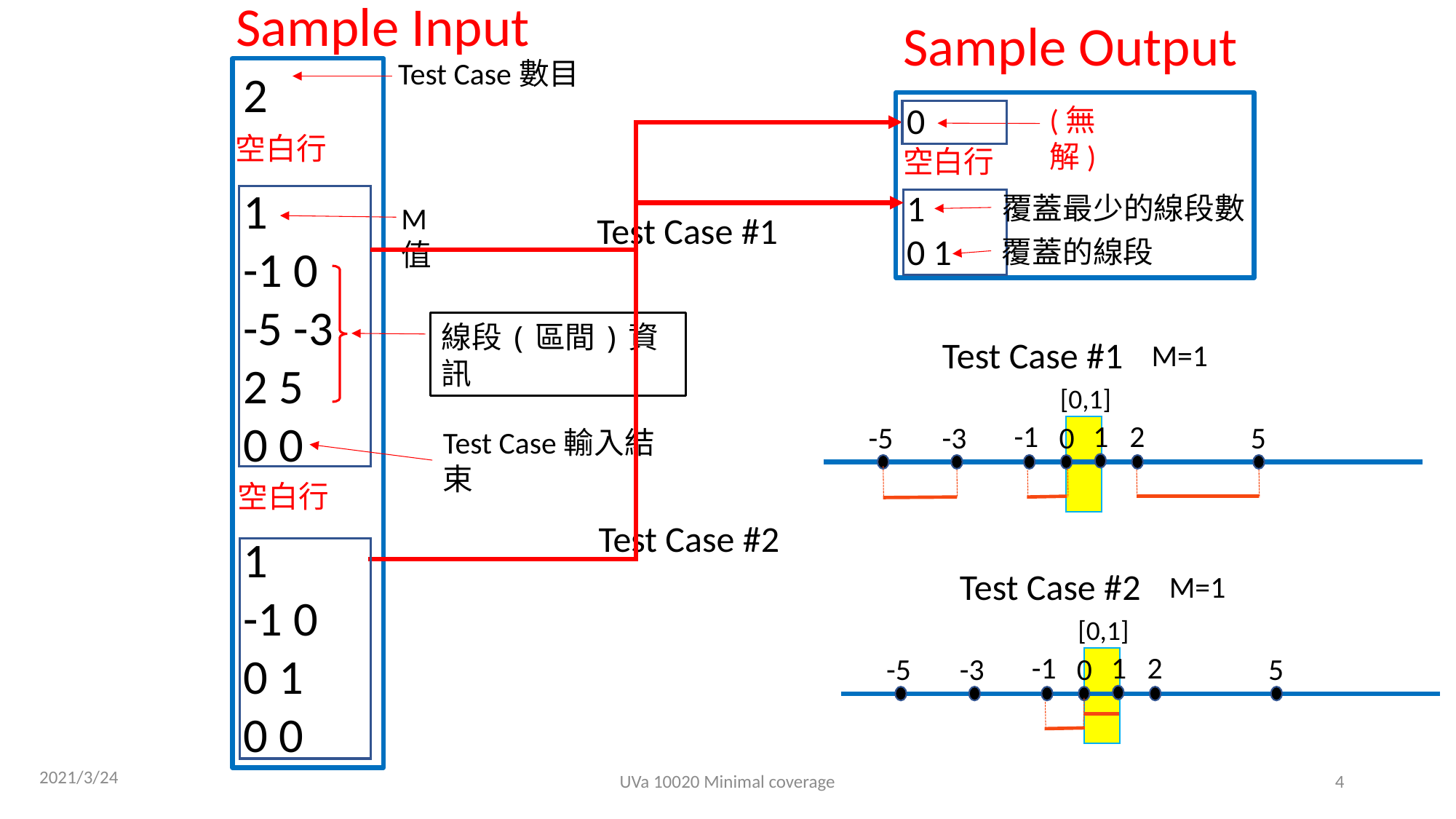

Sample Input
Sample Output
Test Case數目
2

1
-1 0
-5 -3
2 5
0 0

1
-1 0
0 1
0 0
0

1
0 1
(無解)

空白行
空白行
覆蓋最少的線段數

M值
Test Case #1
覆蓋的線段

線段(區間)資訊
Test Case #1
M=1
 [0,1]
-1
 1
 2
 0
-3
5
-5

Test Case輸入結束

空白行
Test Case #2

Test Case #2
M=1
 [0,1]
-1
 1
 2
 0
-3
5
-5

2021/3/24
UVa 10020 Minimal coverage
4